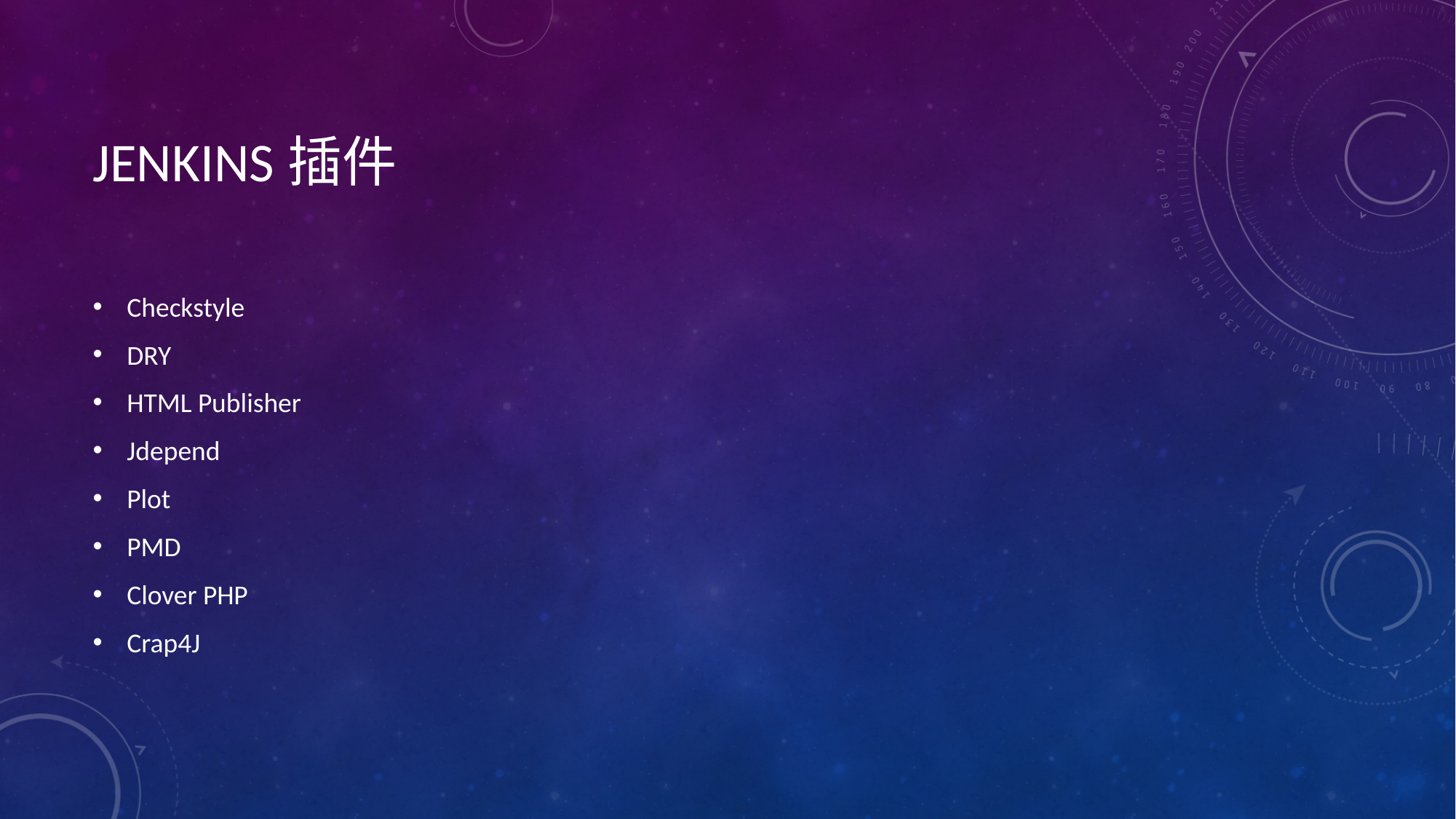

# Jenkins插件
Checkstyle
DRY
HTML Publisher
Jdepend
Plot
PMD
Clover PHP
Crap4J